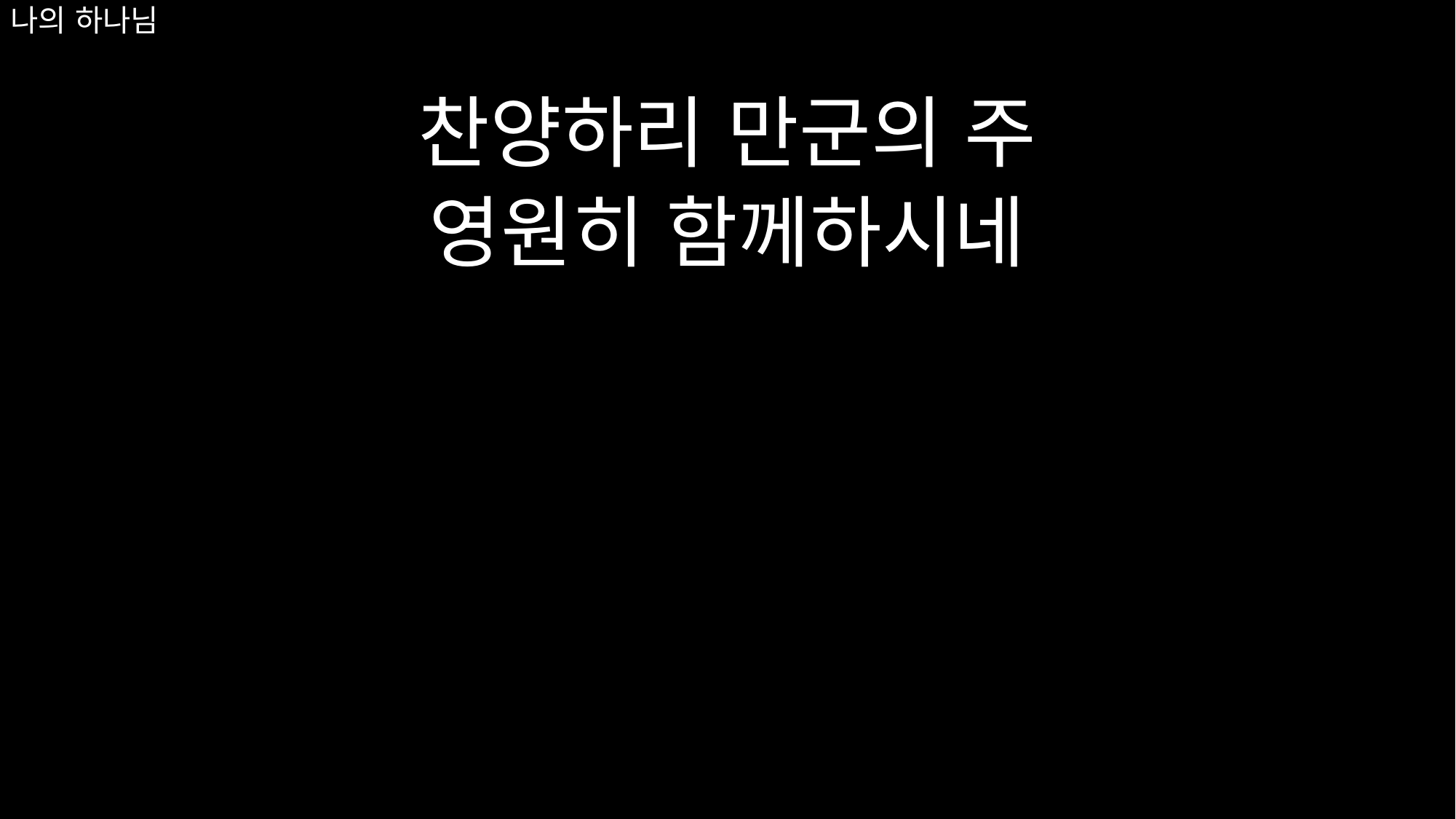

# 나의 하나님
찬양하리 만군의 주
영원히 함께하시네